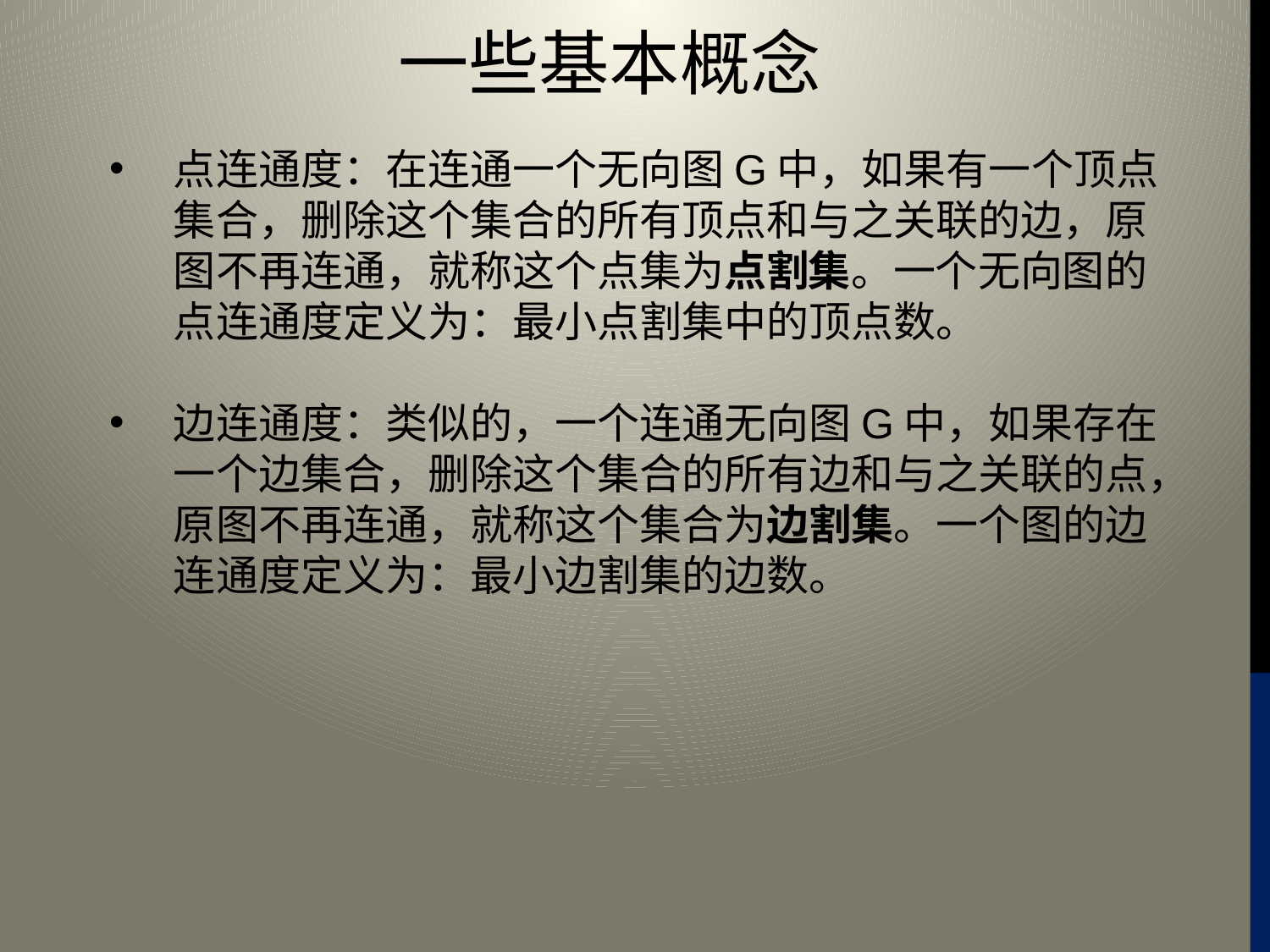

# 一些基本概念
点连通度：在连通一个无向图G中，如果有一个顶点集合，删除这个集合的所有顶点和与之关联的边，原图不再连通，就称这个点集为点割集。一个无向图的点连通度定义为：最小点割集中的顶点数。

边连通度：类似的，一个连通无向图G中，如果存在一个边集合，删除这个集合的所有边和与之关联的点，原图不再连通，就称这个集合为边割集。一个图的边连通度定义为：最小边割集的边数。